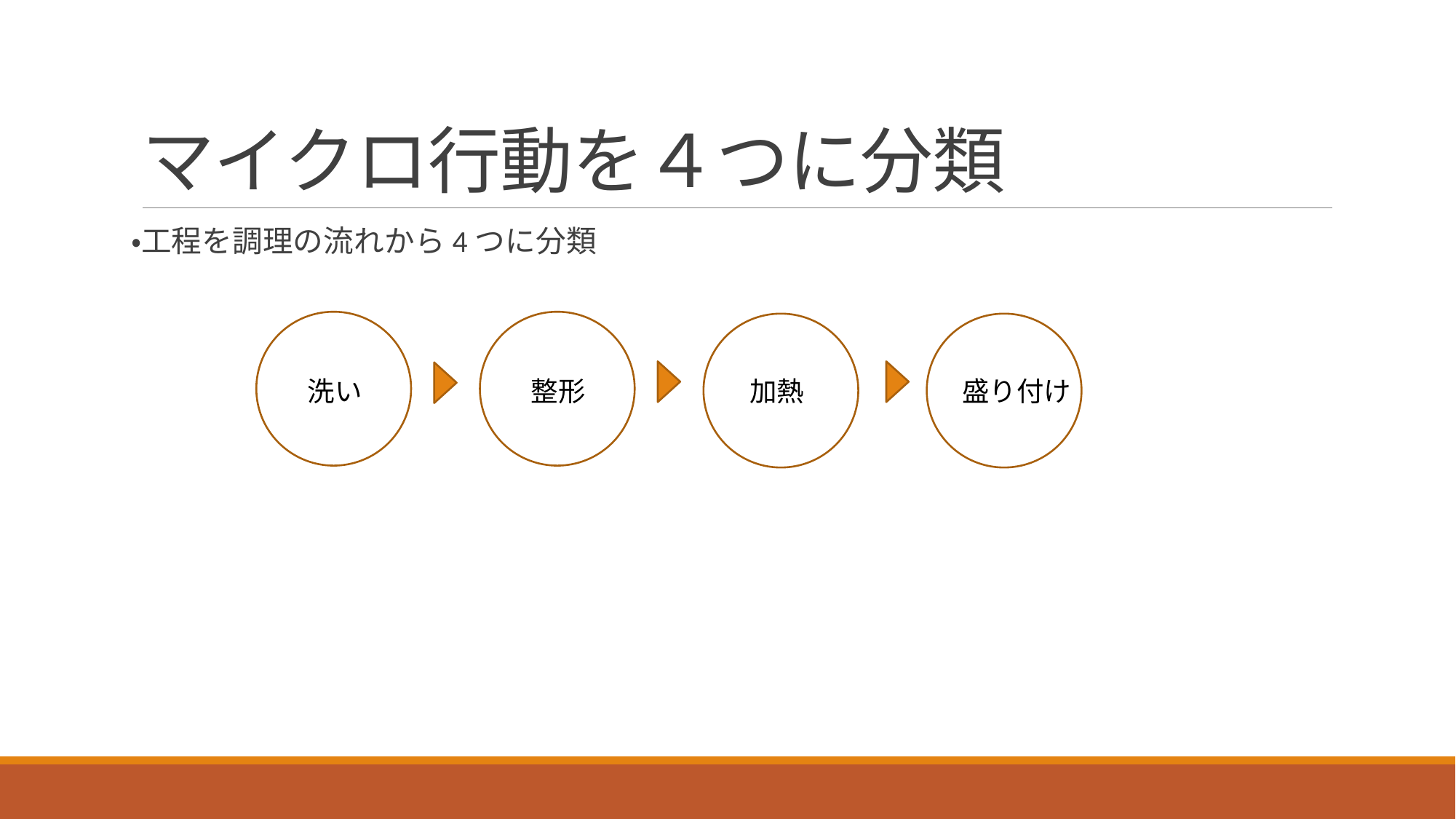

# マイクロ行動を４つに分類
・工程を調理の流れから4つに分類

洗い
整形
加熱
盛り付け